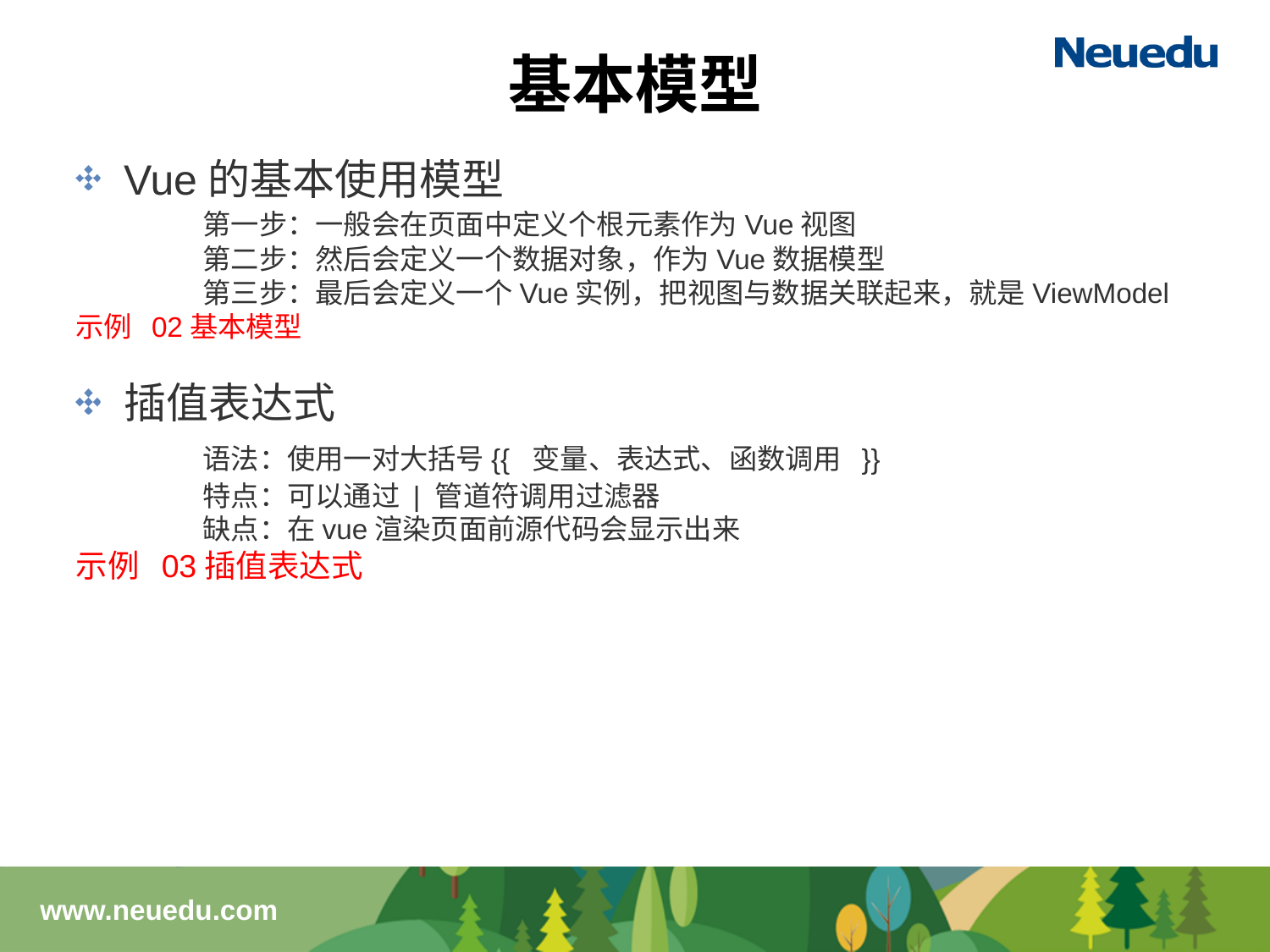

# 基本模型
Vue的基本使用模型
	第一步：一般会在页面中定义个根元素作为Vue视图
	第二步：然后会定义一个数据对象，作为Vue数据模型
	第三步：最后会定义一个Vue实例，把视图与数据关联起来，就是ViewModel
示例  02基本模型

插值表达式
	语法：使用一对大括号{{  变量、表达式、函数调用  }}
	特点：可以通过 | 管道符调用过滤器
	缺点：在vue渲染页面前源代码会显示出来
示例  03插值表达式